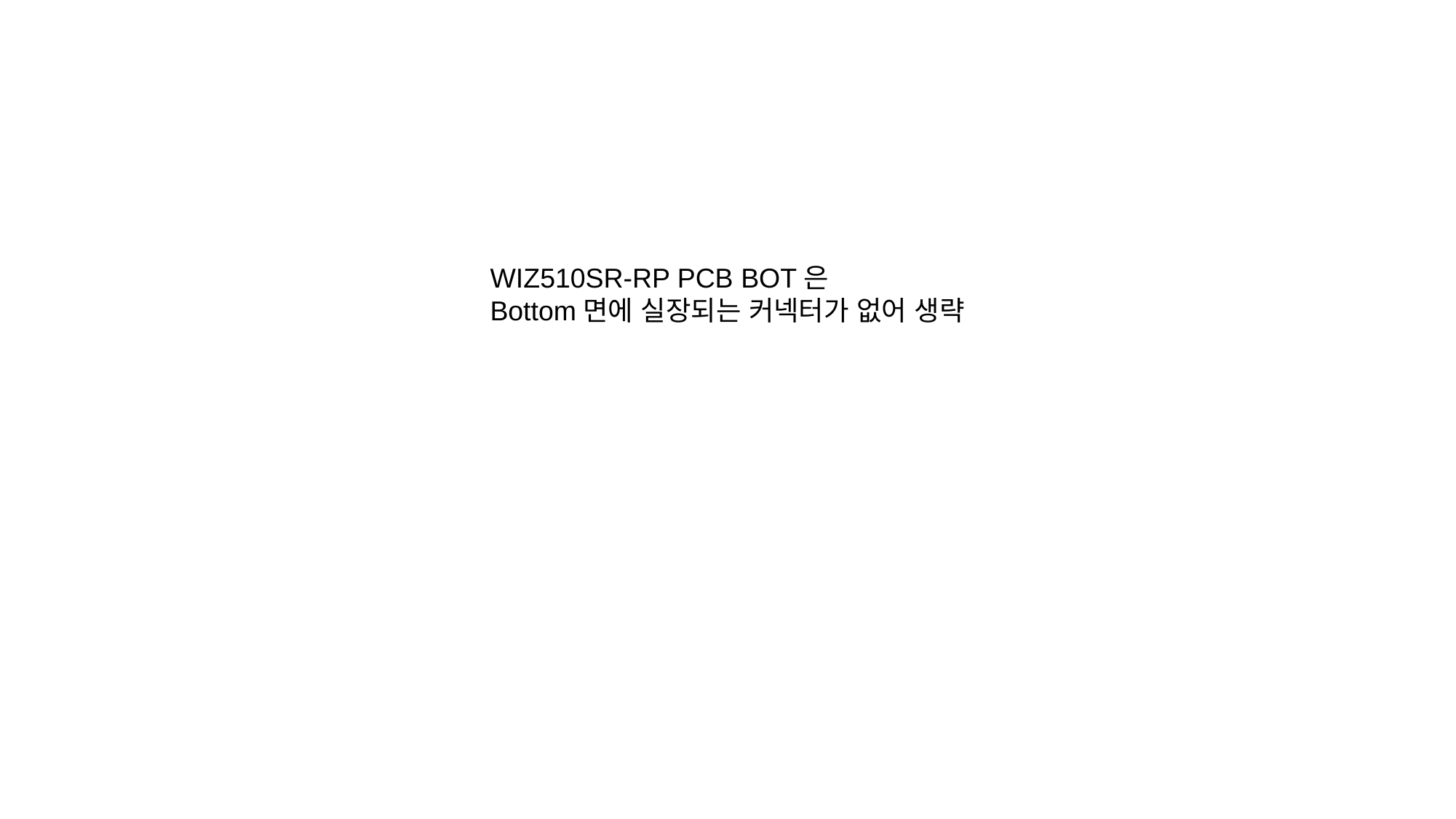

WIZ510SR-RP PCB BOT은
Bottom면에 실장되는 커넥터가 없어 생략